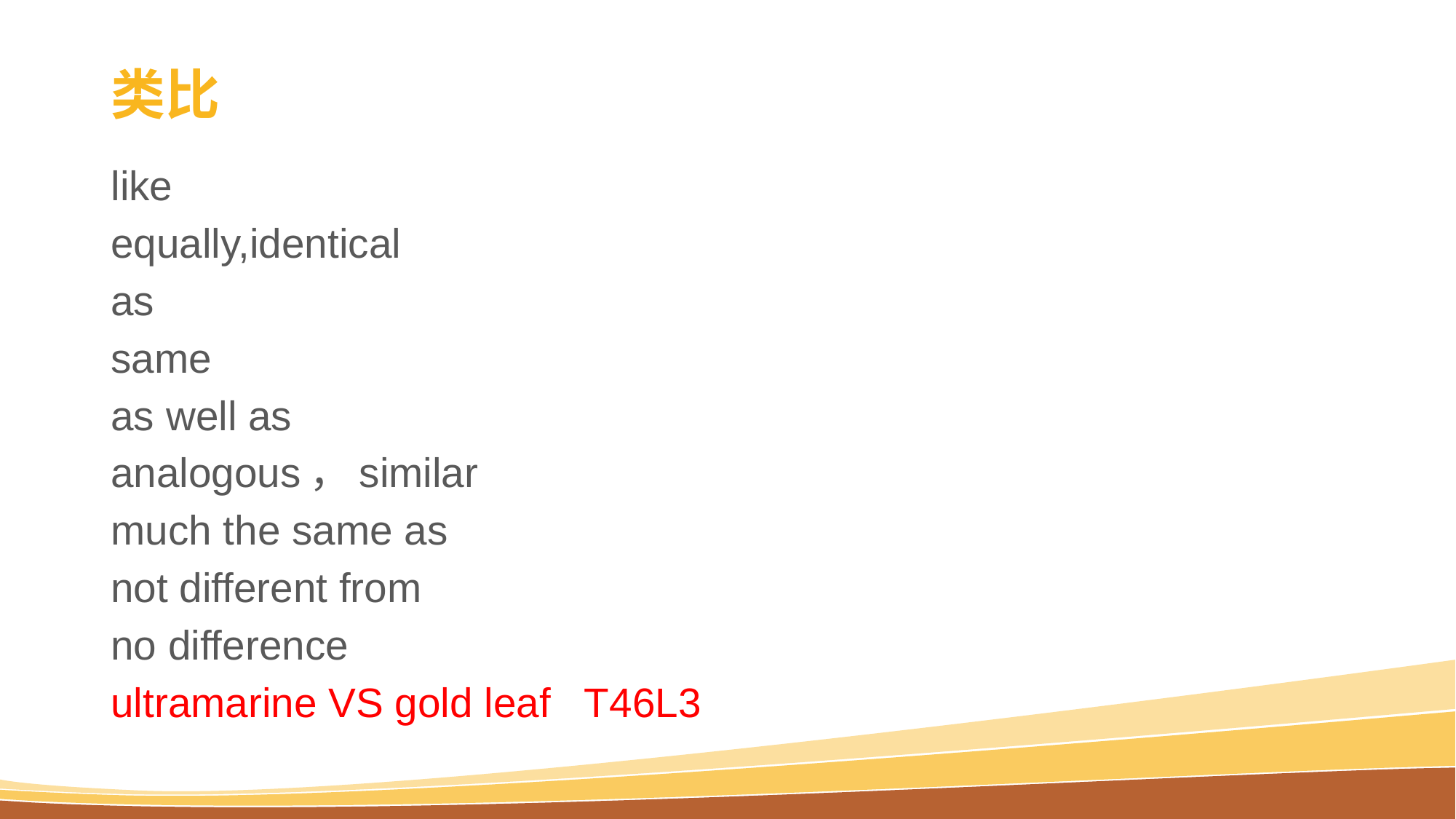

# 类比
like
equally,identical
as
same
as well as
analogous，similar
much the same as
not different from
no difference
ultramarine VS gold leaf   T46L3